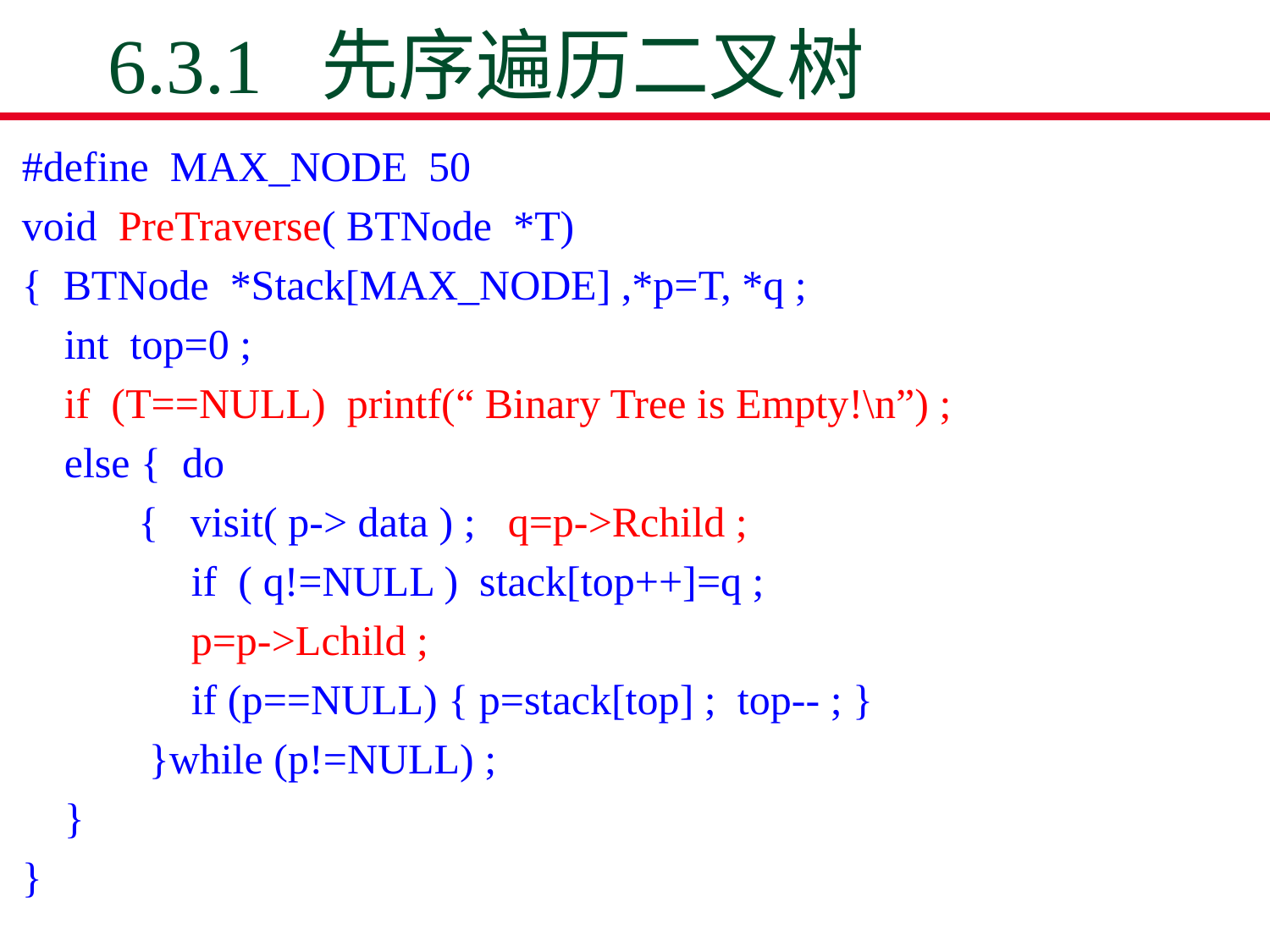

# 6.3.1  先序遍历二叉树
#define  MAX_NODE  50
void  PreTraverse( BTNode  *T)
{  BTNode  *Stack[MAX_NODE] ,*p=T, *q ;
    int  top=0 ;
    if  (T==NULL)  printf(“ Binary Tree is Empty!\n”) ;
    else {  do
           {   visit( p-> data ) ;   q=p->Rchild ;
                if  ( q!=NULL )  stack[top++]=q ;
                p=p->Lchild ;
                if (p==NULL) { p=stack[top] ;  top-- ; }
            }while (p!=NULL) ;
    }
}